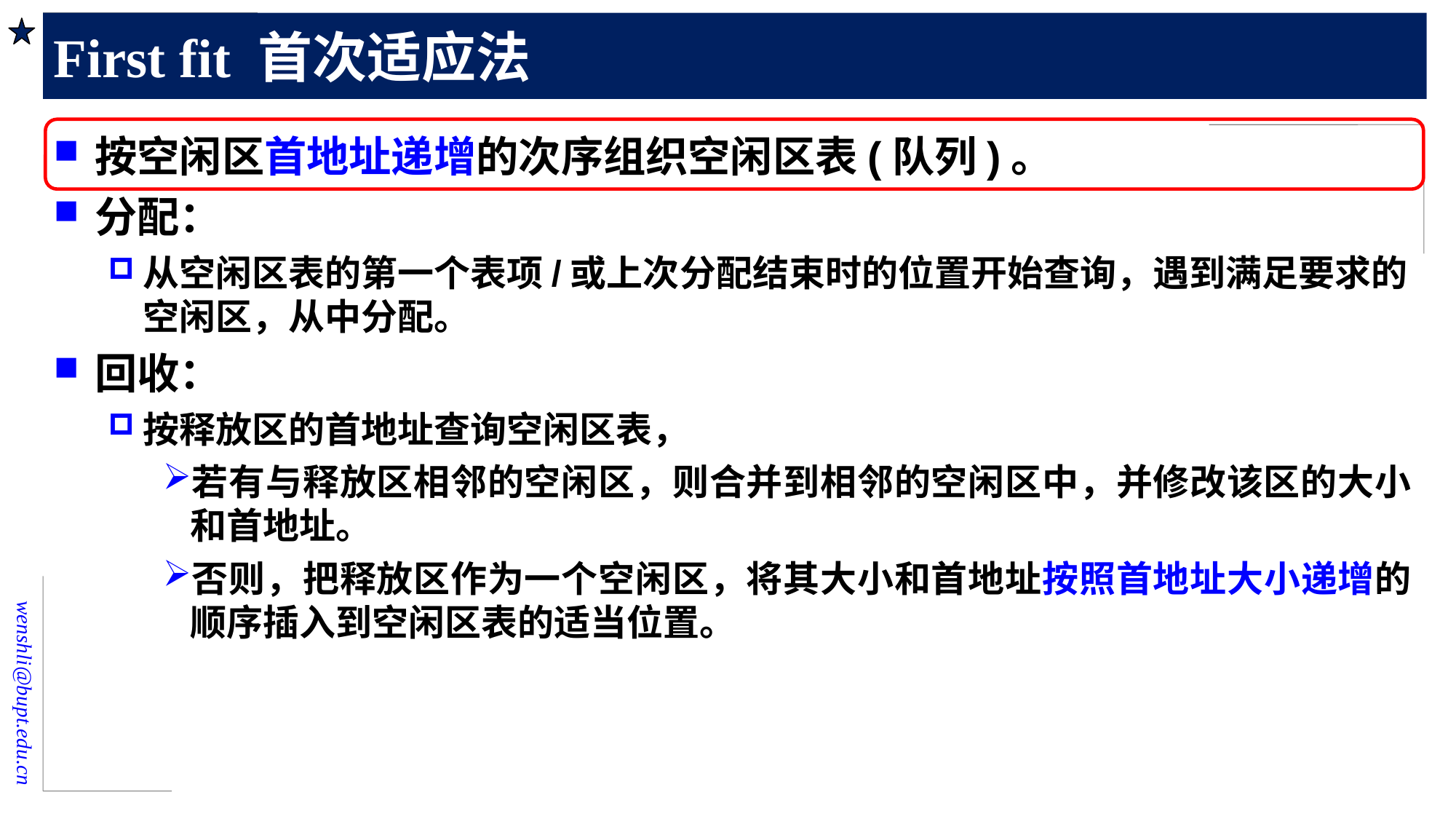

# First fit 首次适应法

按空闲区首地址递增的次序组织空闲区表(队列)。
分配：
从空闲区表的第一个表项/或上次分配结束时的位置开始查询，遇到满足要求的空闲区，从中分配。
回收：
按释放区的首地址查询空闲区表，
若有与释放区相邻的空闲区，则合并到相邻的空闲区中，并修改该区的大小和首地址。
否则，把释放区作为一个空闲区，将其大小和首地址按照首地址大小递增的顺序插入到空闲区表的适当位置。
39